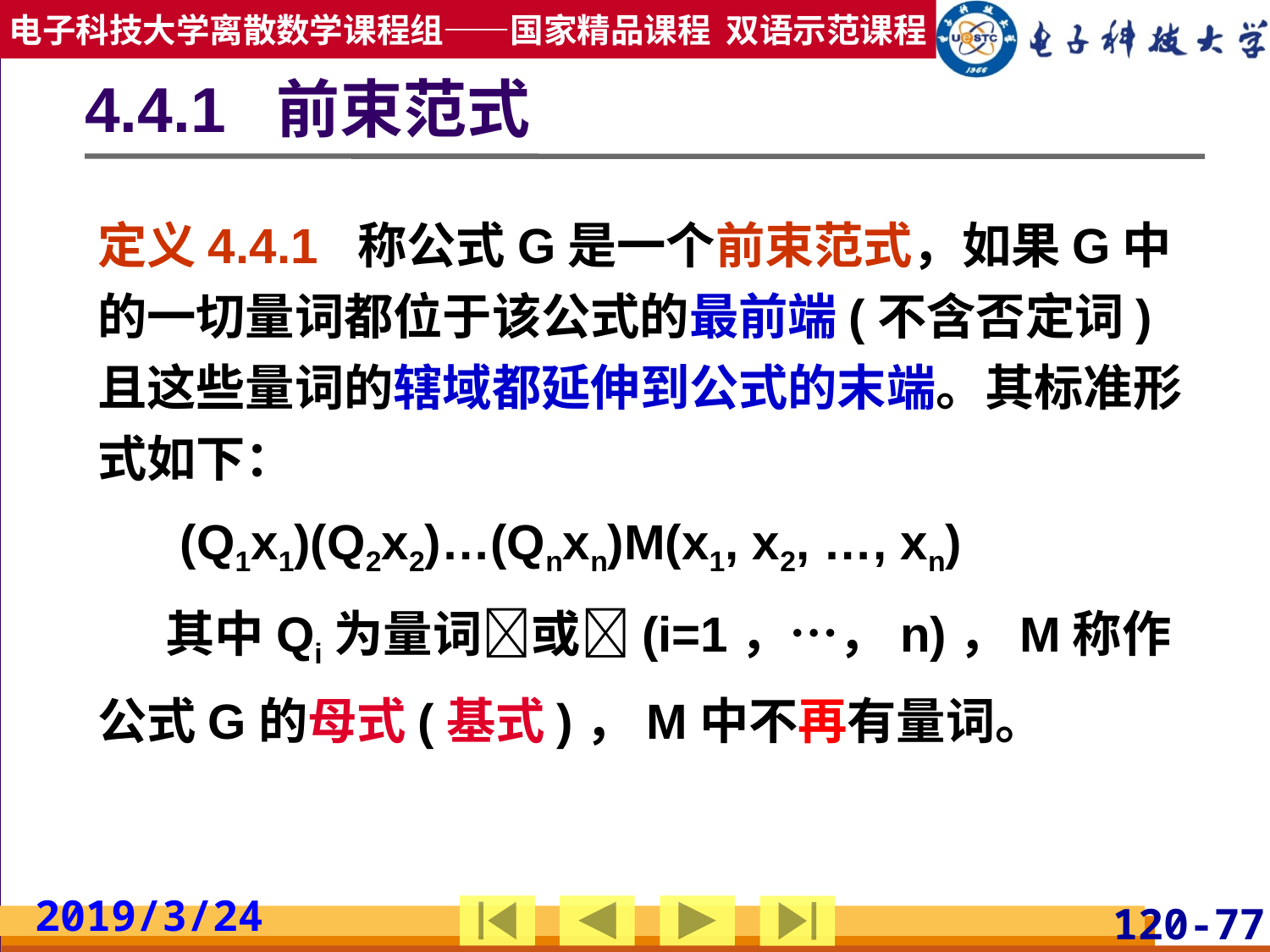

# 4.4.1  前束范式
定义4.4.1  称公式G是一个前束范式，如果G中的一切量词都位于该公式的最前端(不含否定词)且这些量词的辖域都延伸到公式的末端。其标准形式如下：
      (Q1x1)(Q2x2)…(Qnxn)M(x1, x2, …, xn)
     其中Qi为量词∀或∃(i=1，…，n)，M称作公式G的母式(基式)，M中不再有量词。
2019/3/24